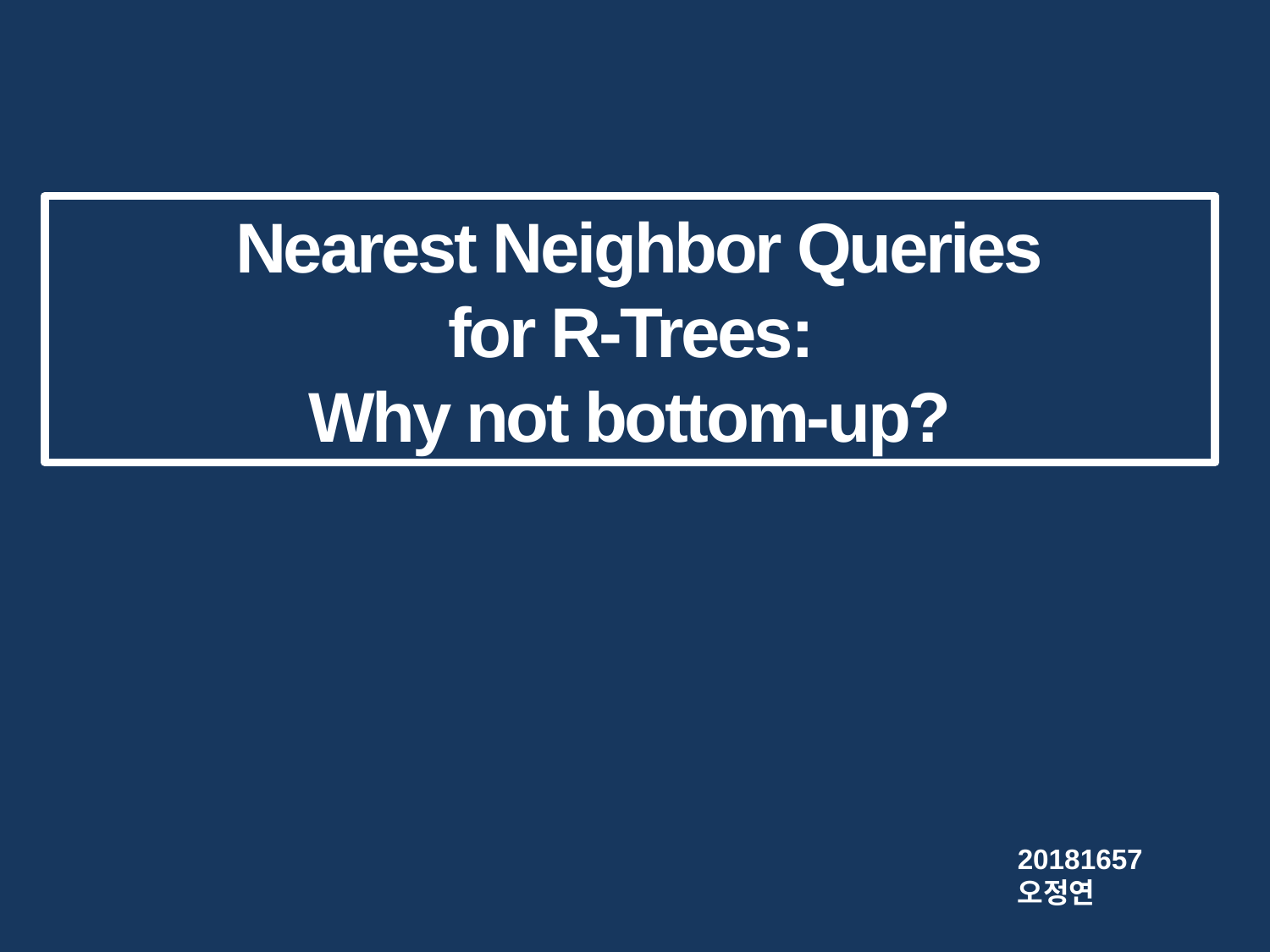

Nearest Neighbor Queries
 for R-Trees:
Why not bottom-up?
20181657 오정연